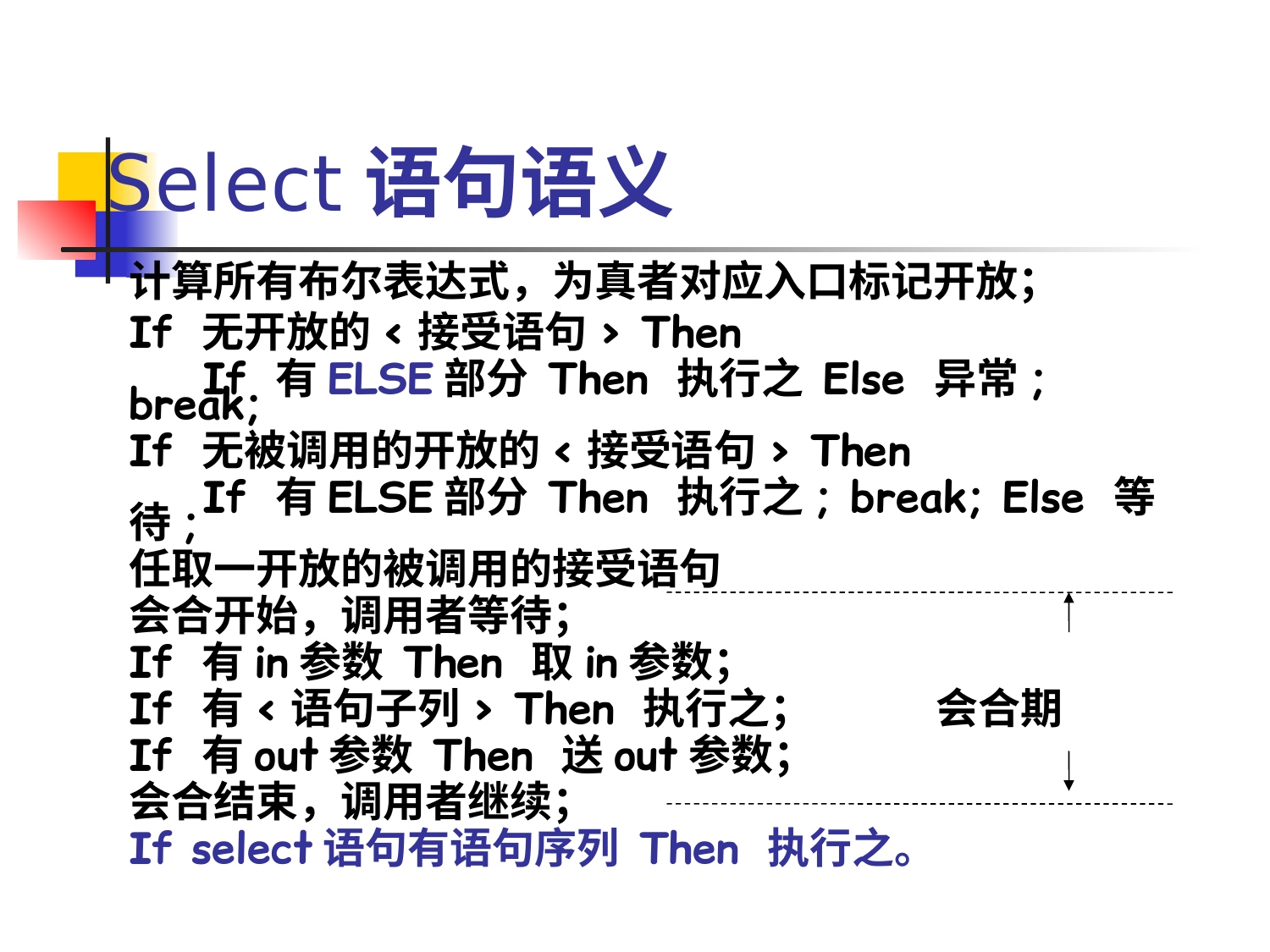

# Select语句语义
计算所有布尔表达式，为真者对应入口标记开放；
If 无开放的<接受语句> Then
    If 有ELSE部分 Then 执行之 Else 异常;  break;
If 无被调用的开放的<接受语句> Then
    If 有ELSE部分 Then 执行之; break; Else 等待;
任取一开放的被调用的接受语句
会合开始，调用者等待；
If 有in参数 Then 取in参数；
If 有<语句子列> Then 执行之；             会合期
If 有out参数 Then 送out参数；
会合结束，调用者继续；
If select语句有语句序列 Then 执行之。